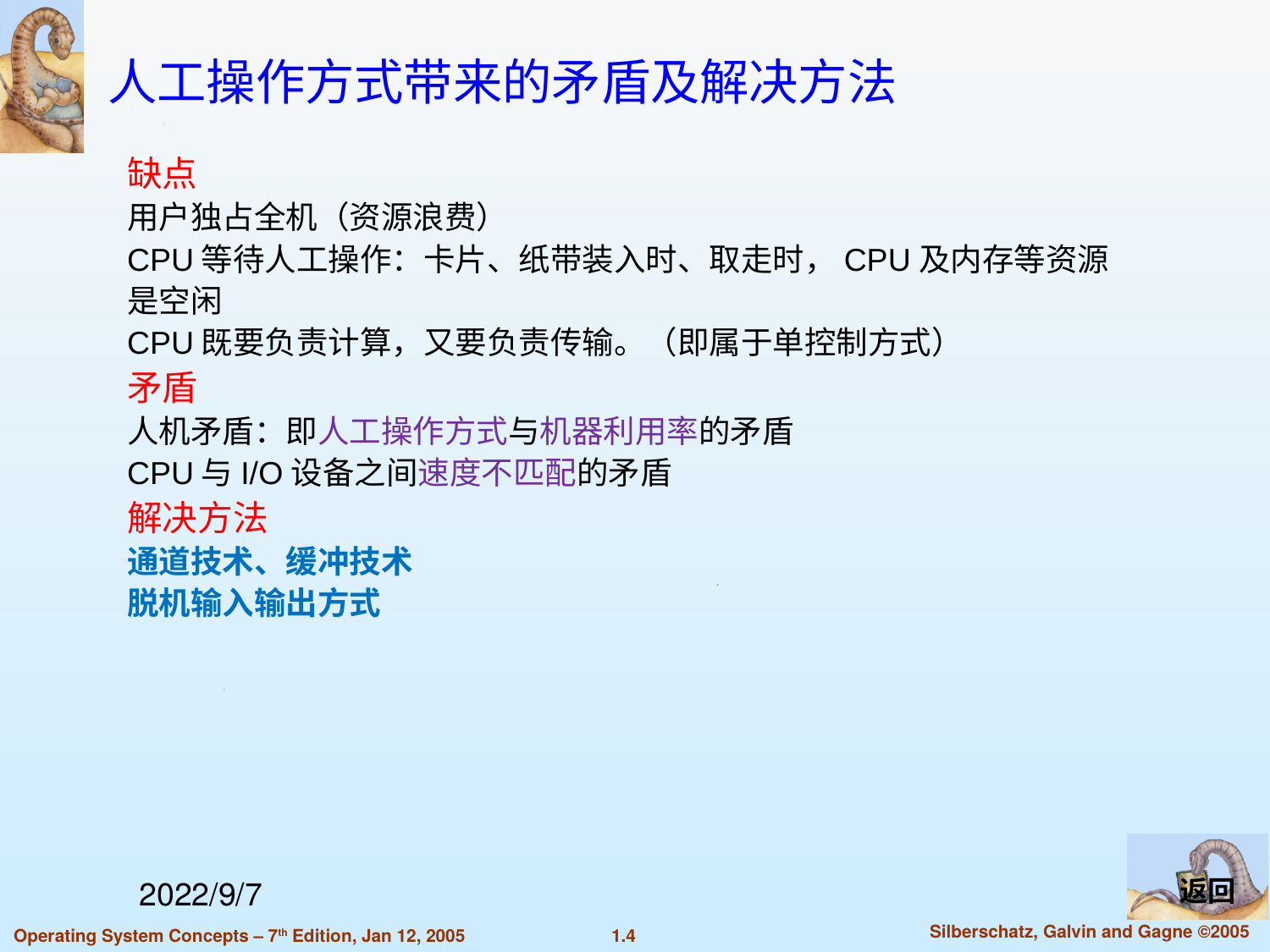

人工操作方式带来的矛盾及解决方法
缺点
用户独占全机（资源浪费）
CPU等待人工操作：卡片、纸带装入时、取走时，CPU及内存等资源是空闲
CPU既要负责计算，又要负责传输。（即属于单控制方式）
矛盾
人机矛盾：即人工操作方式与机器利用率的矛盾
CPU与I/O设备之间速度不匹配的矛盾
解决方法
通道技术、缓冲技术
脱机输入输出方式
返回
2022/9/7